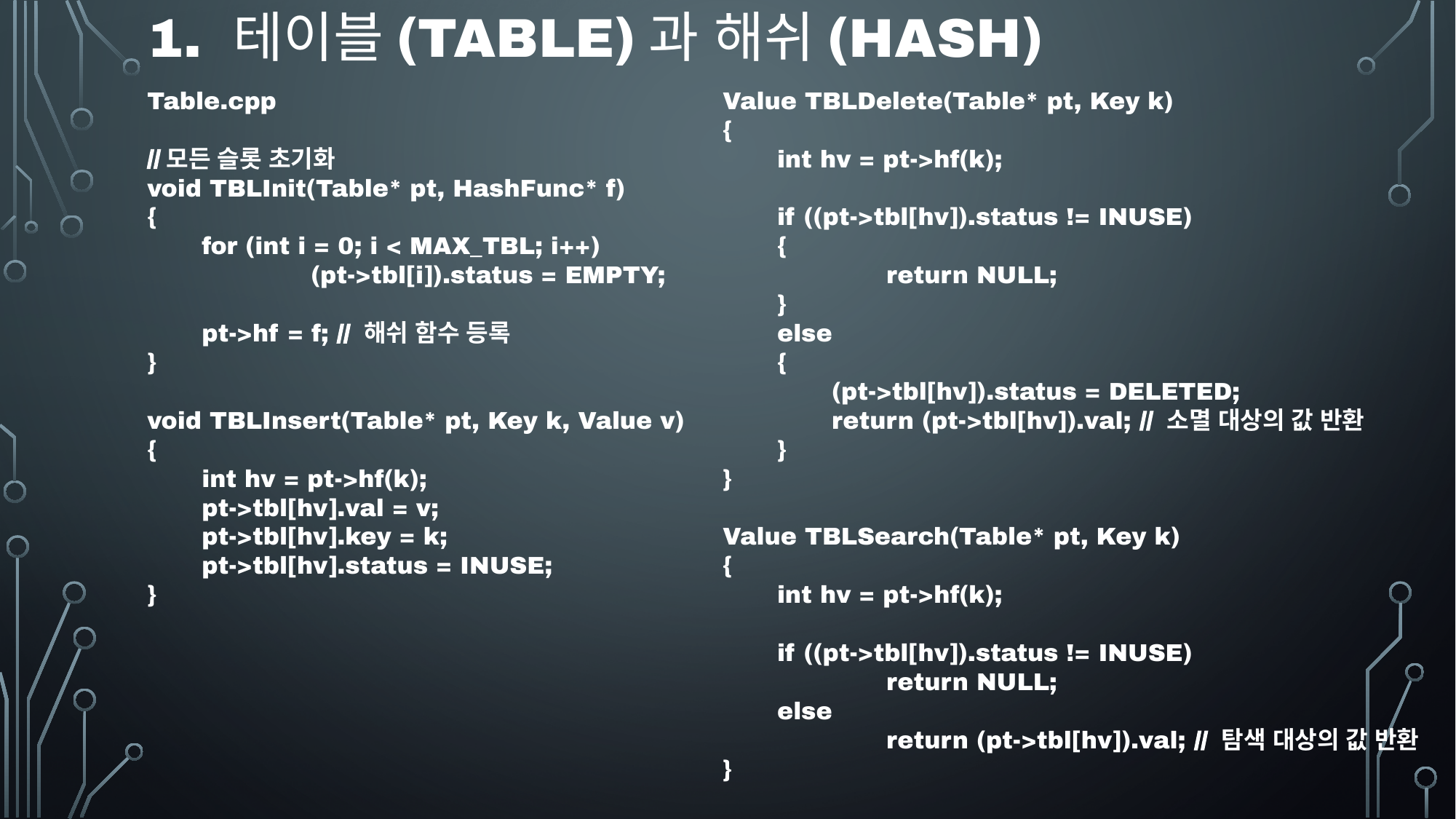

# 1. 테이블(Table)과 해쉬(Hash)
Table.cpp

//모든 슬롯 초기화
void TBLInit(Table* pt, HashFunc* f)
{
for (int i = 0; i < MAX_TBL; i++)
	(pt->tbl[i]).status = EMPTY;

pt->hf = f; // 해쉬 함수 등록
}

void TBLInsert(Table* pt, Key k, Value v)
{
int hv = pt->hf(k);
pt->tbl[hv].val = v;
pt->tbl[hv].key = k;
pt->tbl[hv].status = INUSE;
}

Value TBLDelete(Table* pt, Key k)
{
int hv = pt->hf(k);

if ((pt->tbl[hv]).status != INUSE)
{
	return NULL;
}
else
{
(pt->tbl[hv]).status = DELETED;
return (pt->tbl[hv]).val; // 소멸 대상의 값 반환
}
}

Value TBLSearch(Table* pt, Key k)
{
int hv = pt->hf(k);

if ((pt->tbl[hv]).status != INUSE)
	return NULL;
else
	return (pt->tbl[hv]).val; // 탐색 대상의 값 반환
}